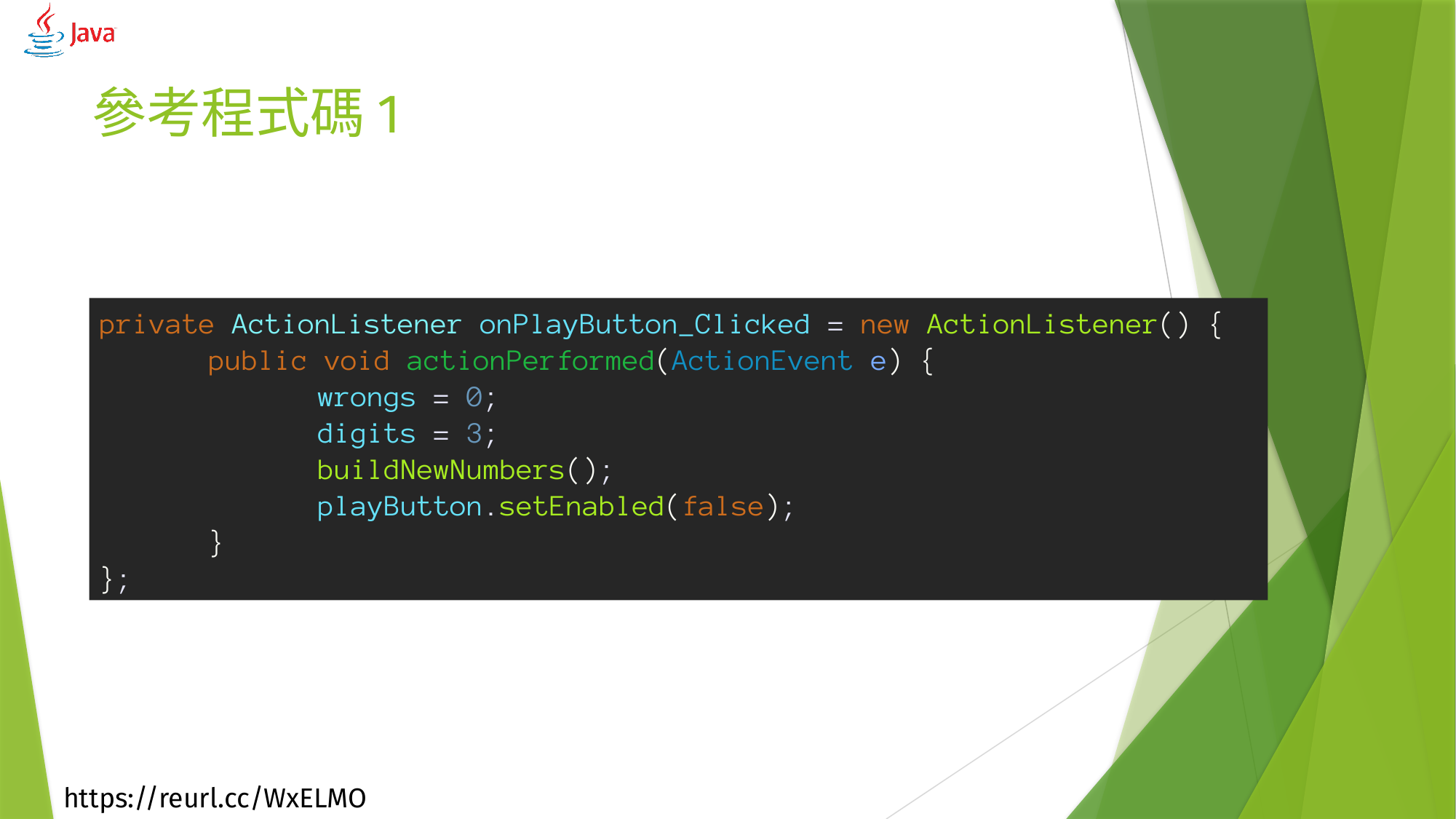

# 參考程式碼1
private ActionListener onPlayButton_Clicked = new ActionListener() {
	public void actionPerformed(ActionEvent e) {
		wrongs = 0;
		digits = 3;
		buildNewNumbers();
		playButton.setEnabled(false);
	}
};